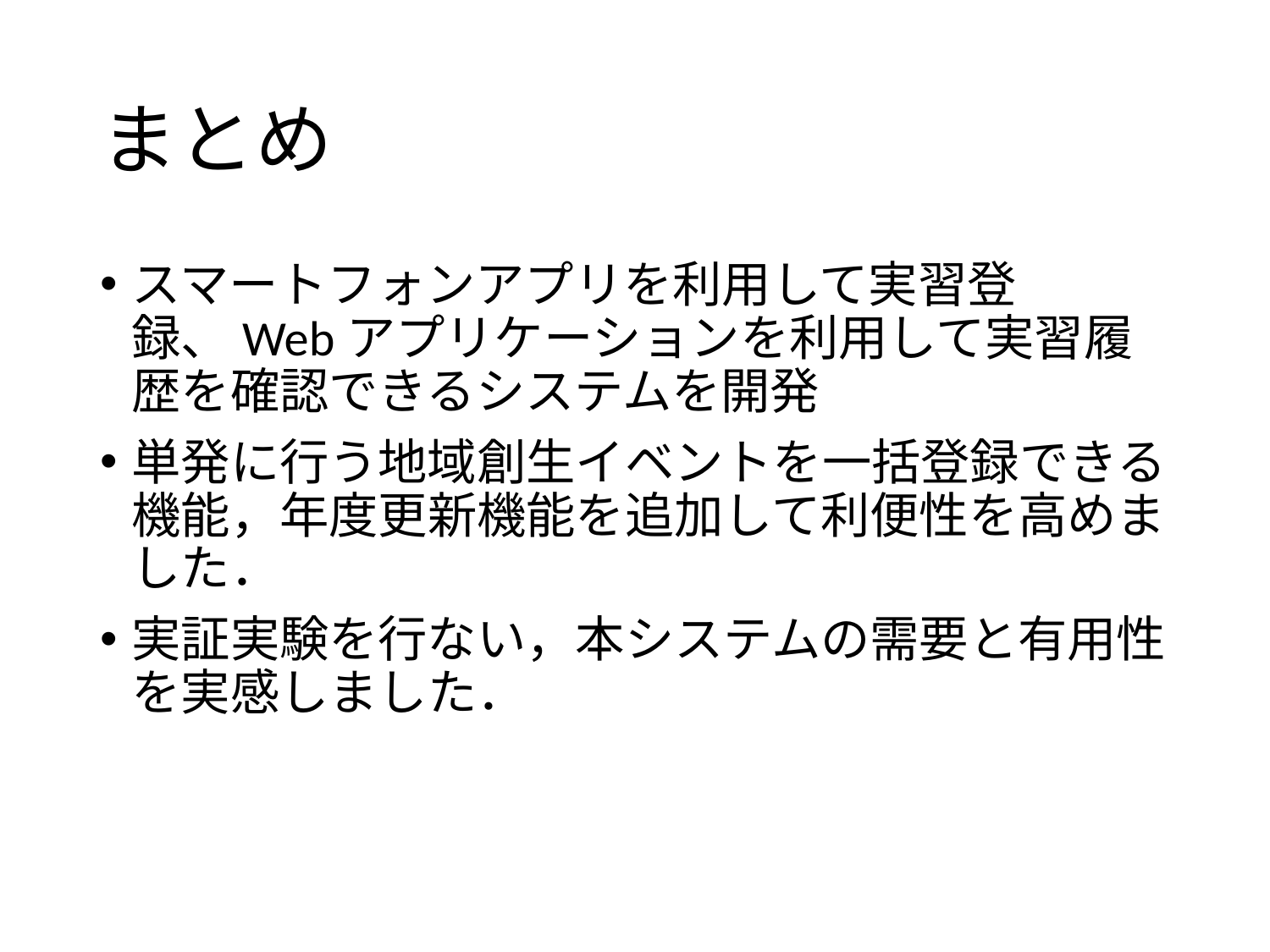

# まとめ
スマートフォンアプリを利用して実習登録、Webアプリケーションを利用して実習履歴を確認できるシステムを開発
単発に行う地域創生イベントを一括登録できる機能，年度更新機能を追加して利便性を高めました．
実証実験を行ない，本システムの需要と有用性を実感しました．